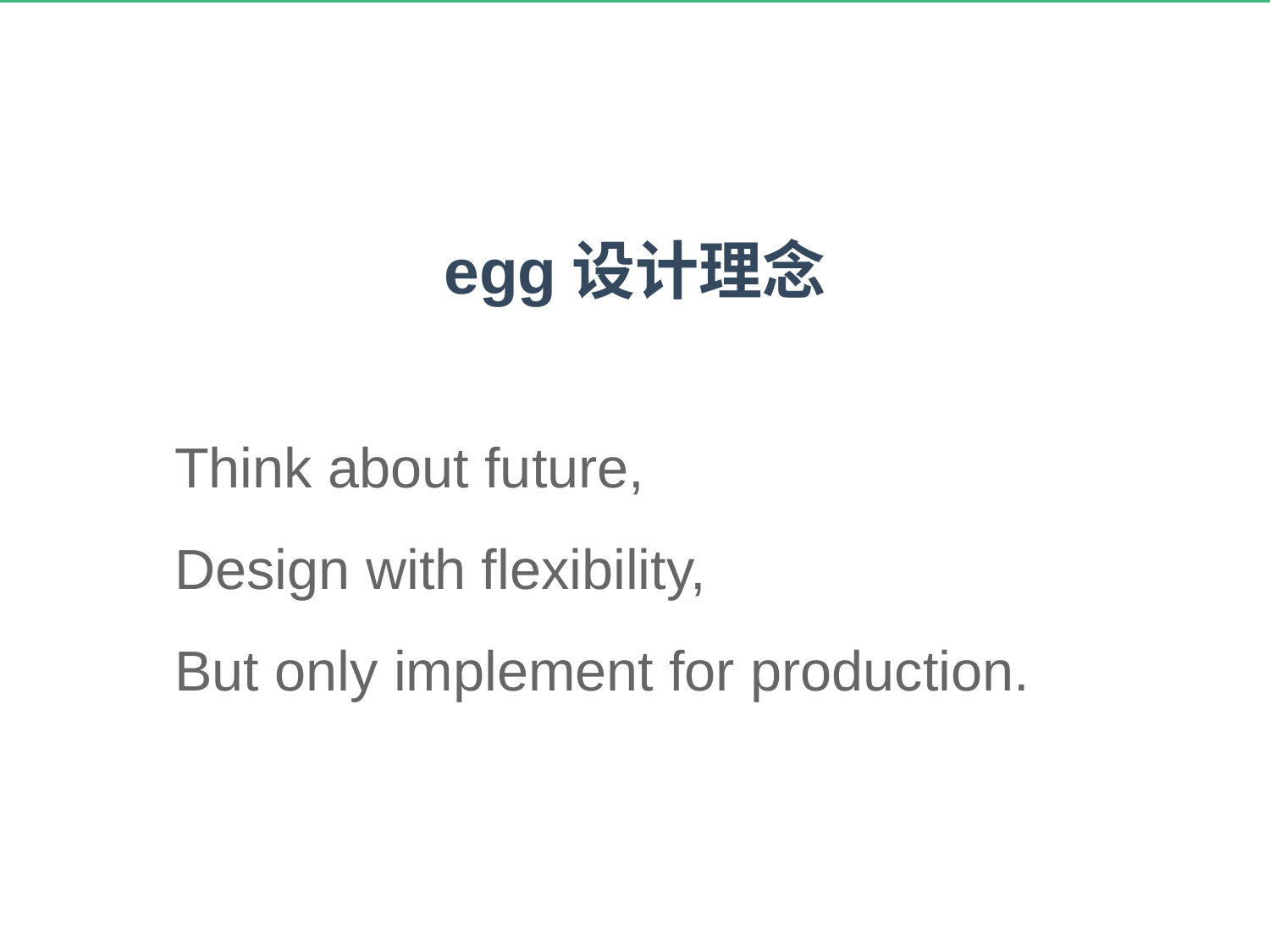

egg设计理念
Think about future,
Design with flexibility,
But only implement for production.